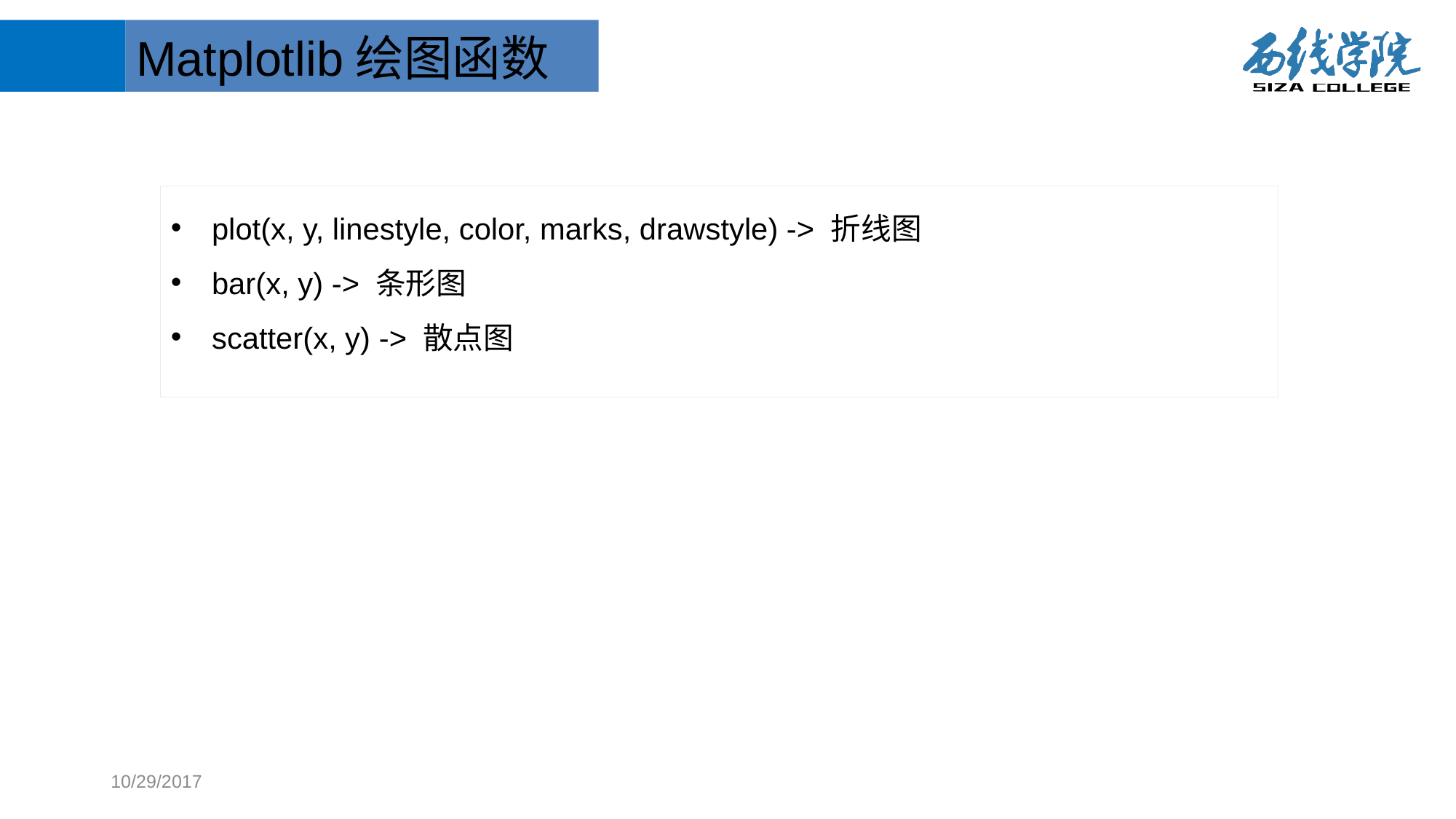

Matplotlib绘图函数
plot(x, y, linestyle, color, marks, drawstyle) -> 折线图
bar(x, y) -> 条形图
scatter(x, y) -> 散点图

10/29/2017